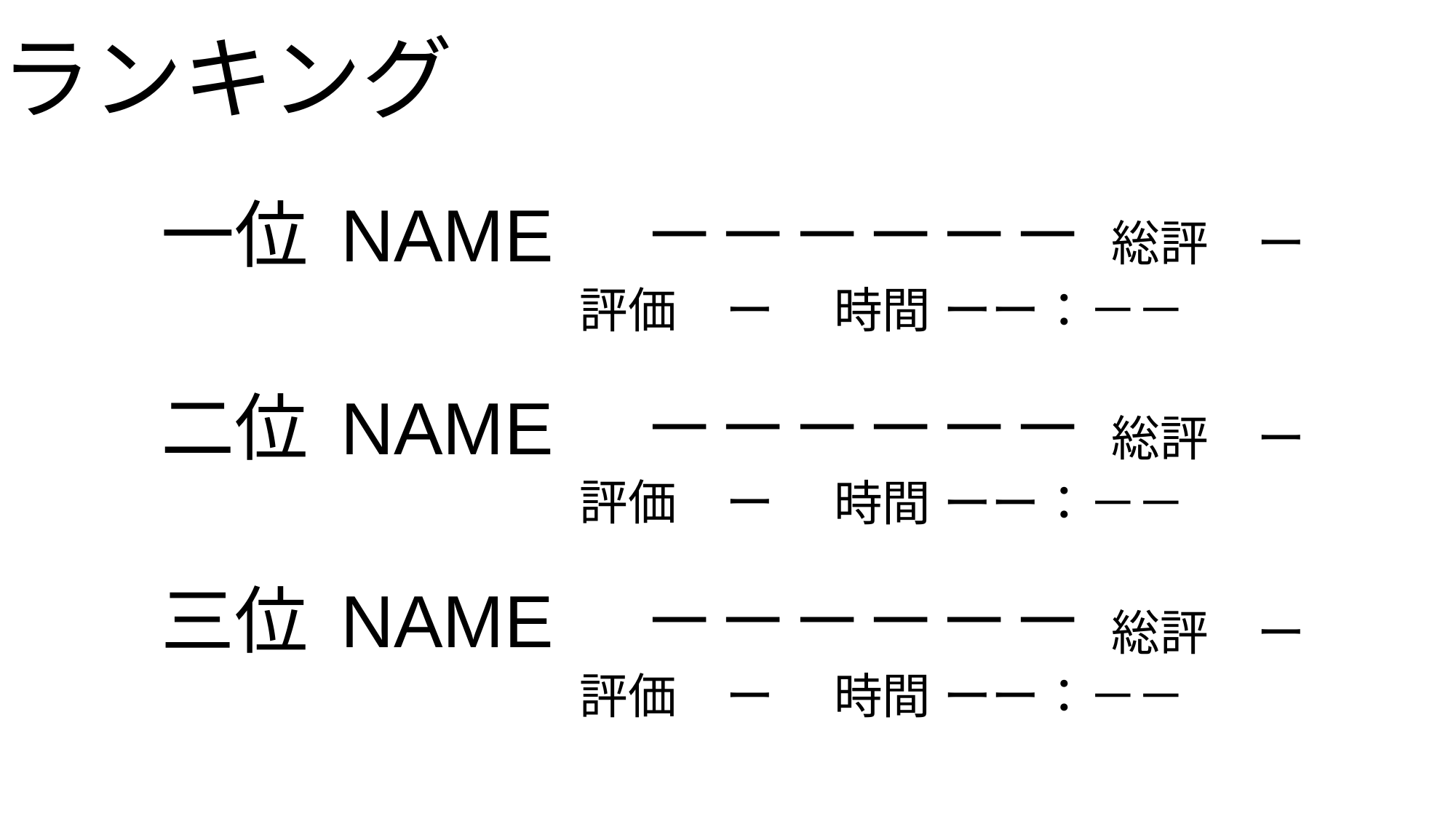

# ランキング
一位 NAME　－－－－－－
総評　ー
評価　ー
時間	ーー：－－
二位 NAME　－－－－－－
総評　ー
評価　ー
時間	ーー：－－
三位 NAME　－－－－－－
総評　ー
評価　ー
時間	ーー：－－